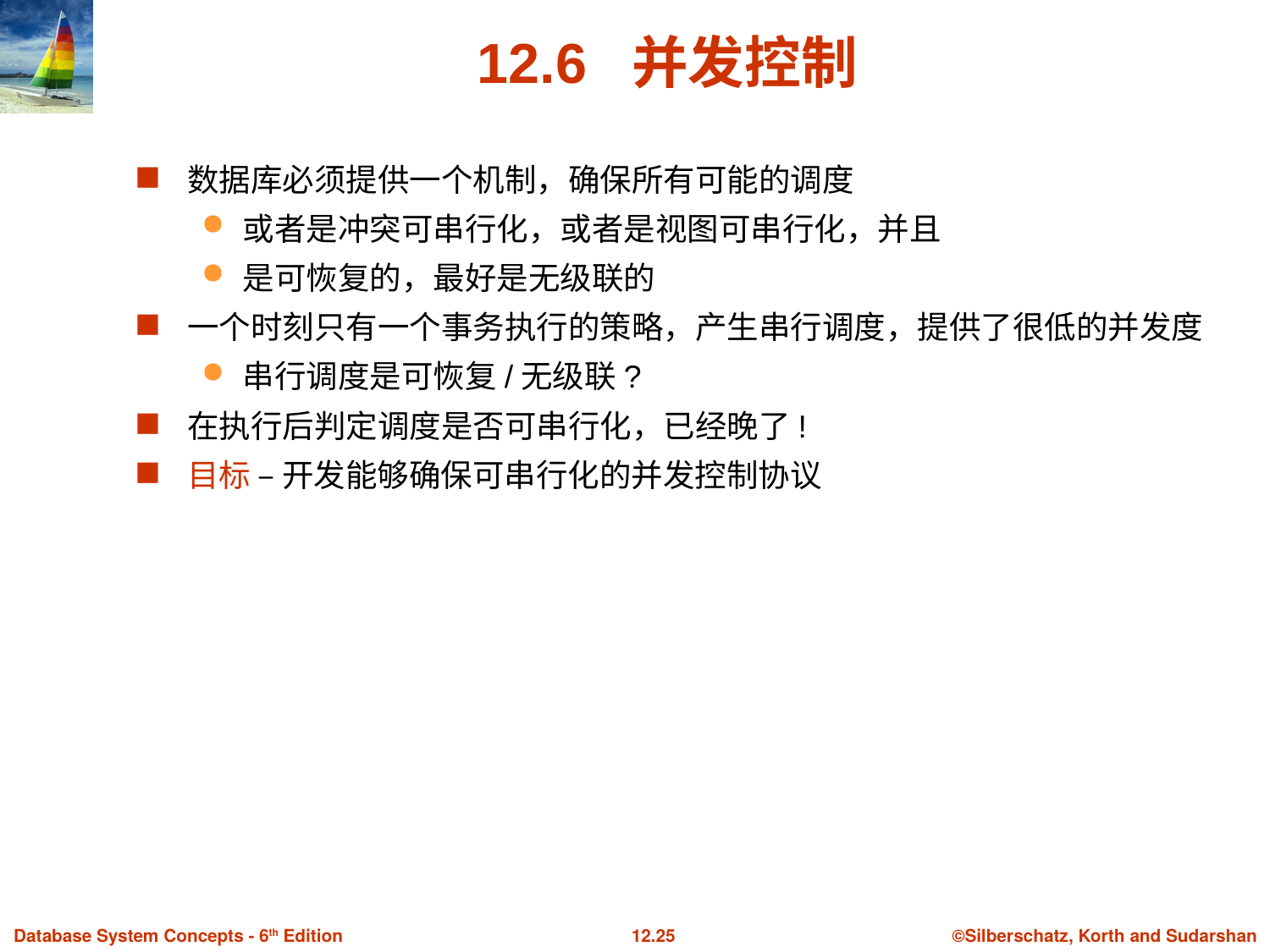

# 12.6  并发控制
数据库必须提供一个机制，确保所有可能的调度
或者是冲突可串行化，或者是视图可串行化，并且
是可恢复的，最好是无级联的
一个时刻只有一个事务执行的策略，产生串行调度，提供了很低的并发度
串行调度是可恢复/无级联?
在执行后判定调度是否可串行化，已经晚了!
目标 – 开发能够确保可串行化的并发控制协议